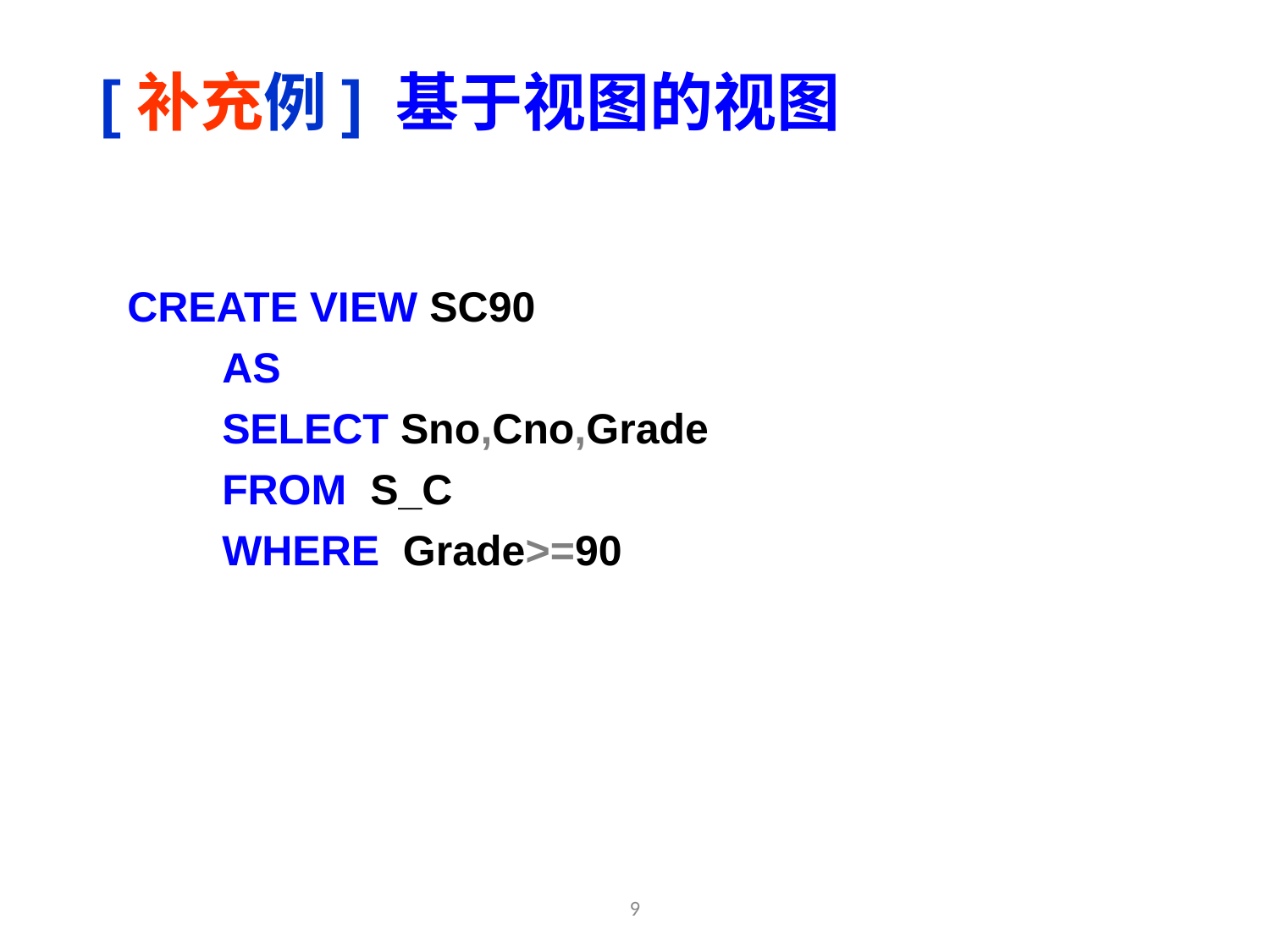

# [补充例] 基于视图的视图
CREATE VIEW SC90
        AS
        SELECT Sno,Cno,Grade
        FROM  S_C
        WHERE  Grade>=90
9